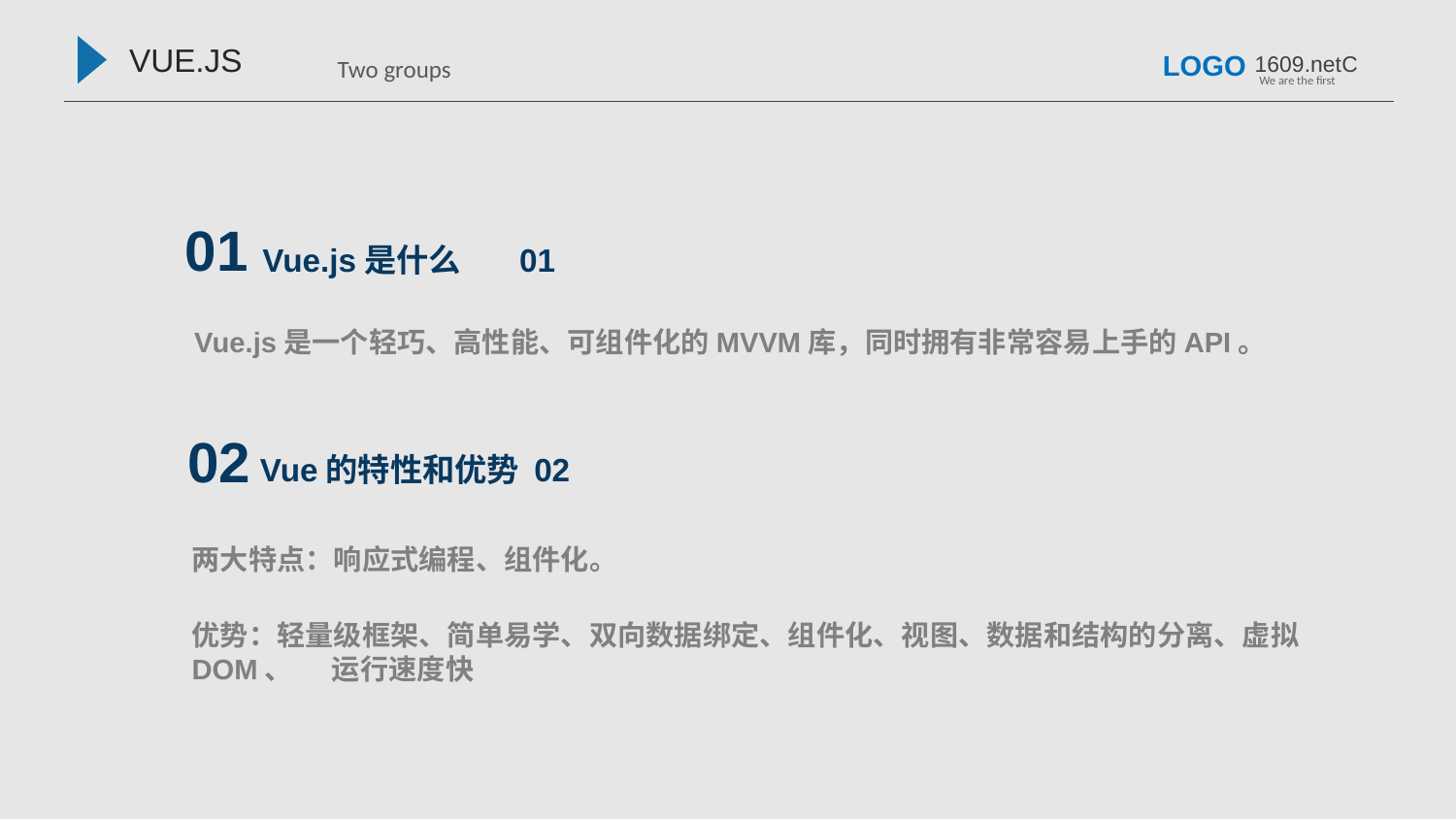

VUE.JS
Two groups
LOGO
1609.netC
We are the first

01
Vue.js是什么       01
Vue.js是一个轻巧、高性能、可组件化的MVVM库，同时拥有非常容易上手的API。
02
 Vue的特性和优势 02
两大特点：响应式编程、组件化。

优势：轻量级框架、简单易学、双向数据绑定、组件化、视图、数据和结构的分离、虚拟DOM、      运行速度快